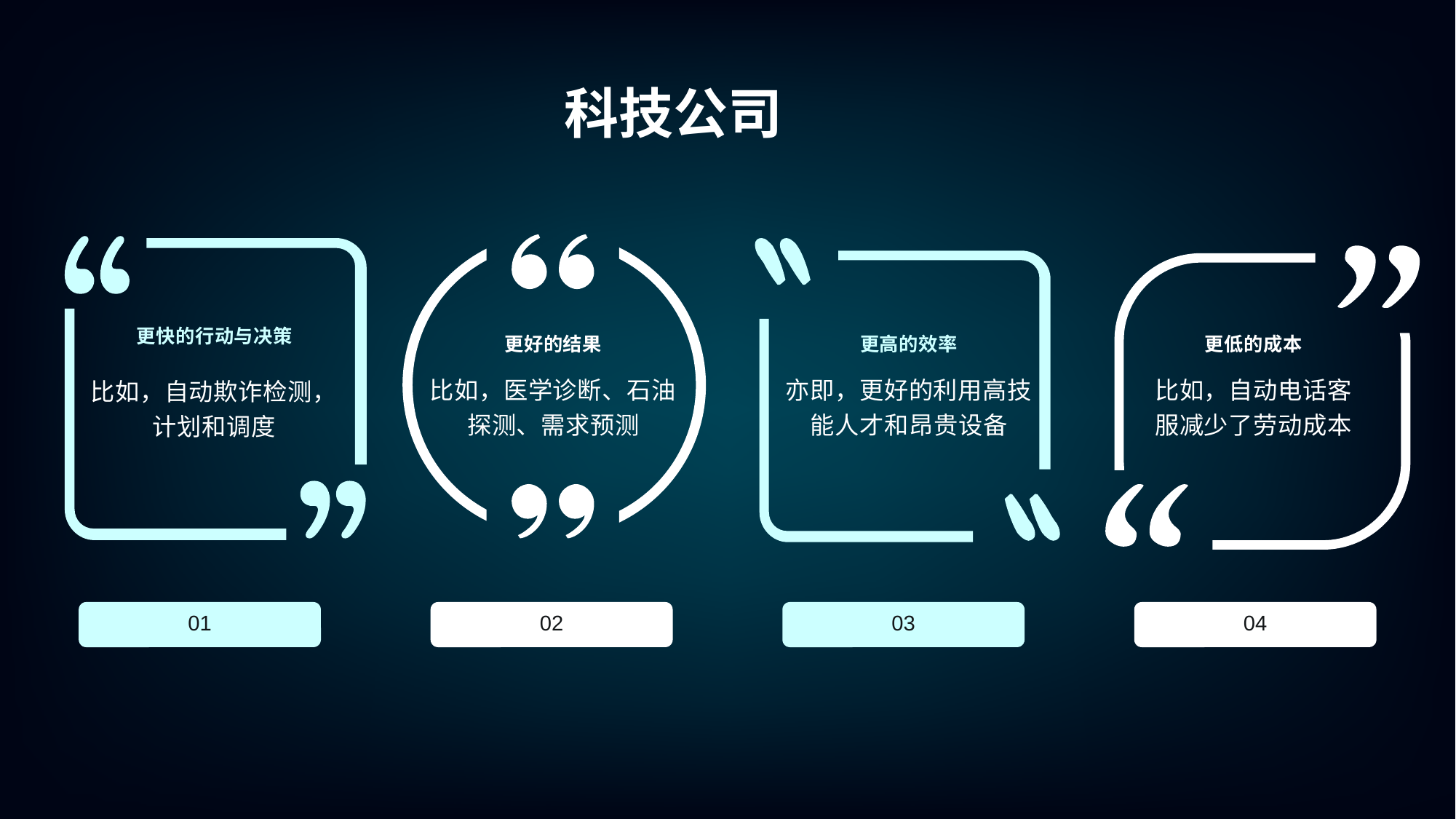

科技公司

更快的行动与决策
更好的结果
更高的效率
更低的成本
比如，自动欺诈检测，计划和调度
比如，医学诊断、石油探测、需求预测
亦即，更好的利用高技能人才和昂贵设备
比如，自动电话客
服减少了劳动成本
01
02
03
04